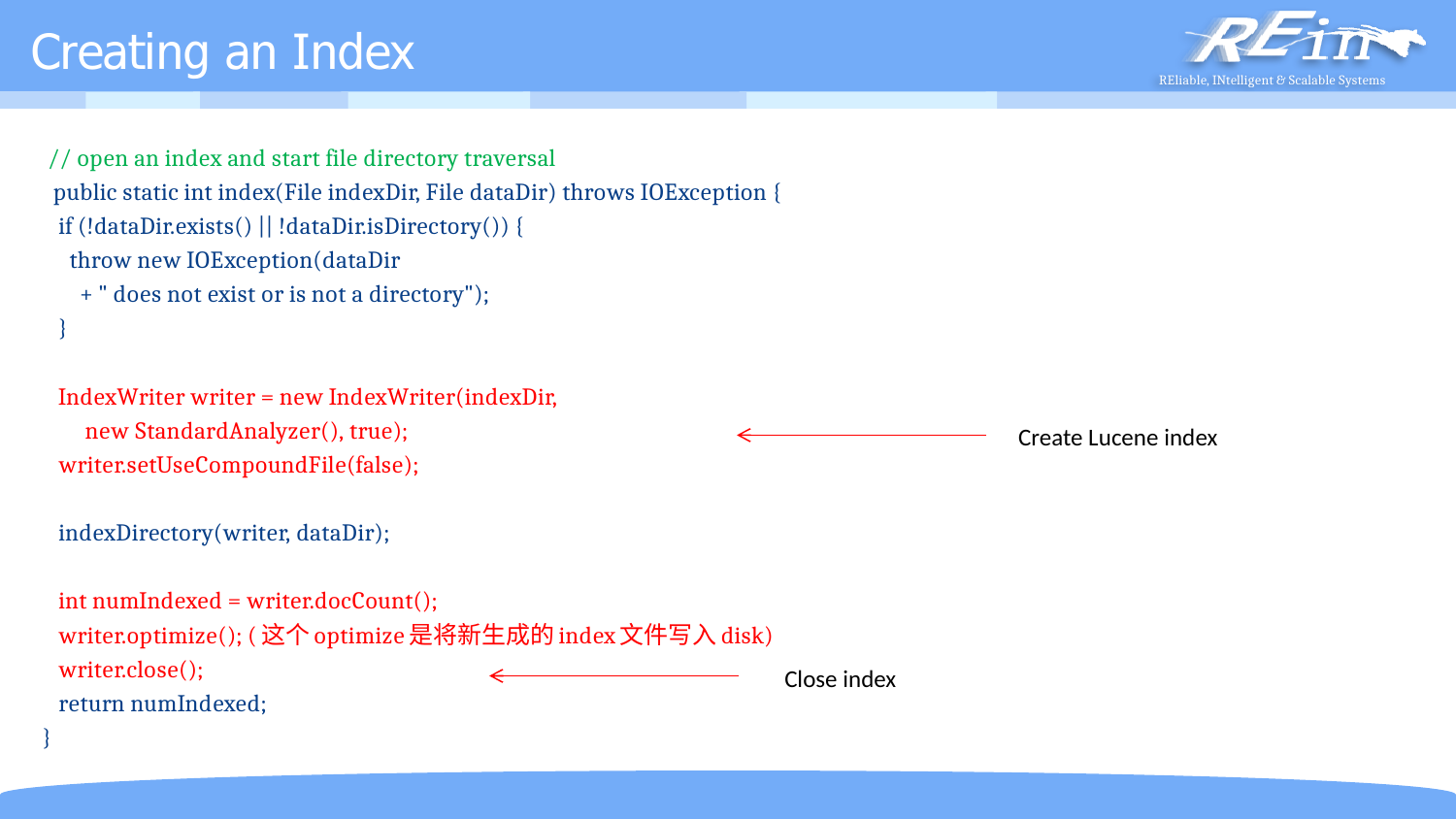

# Creating an Index
   // open an index and start file directory traversal
    public static int index(File indexDir, File dataDir) throws IOException {
     if (!dataDir.exists() || !dataDir.isDirectory()) {
       throw new IOException(dataDir
         + " does not exist or is not a directory");
     }

     IndexWriter writer = new IndexWriter(indexDir,
          new StandardAnalyzer(), true);
     writer.setUseCompoundFile(false);

     indexDirectory(writer, dataDir);

     int numIndexed = writer.docCount();
     writer.optimize(); (这个optimize是将新生成的index文件写入disk)
     writer.close();
     return numIndexed;
  }
Create Lucene index
Close index
12